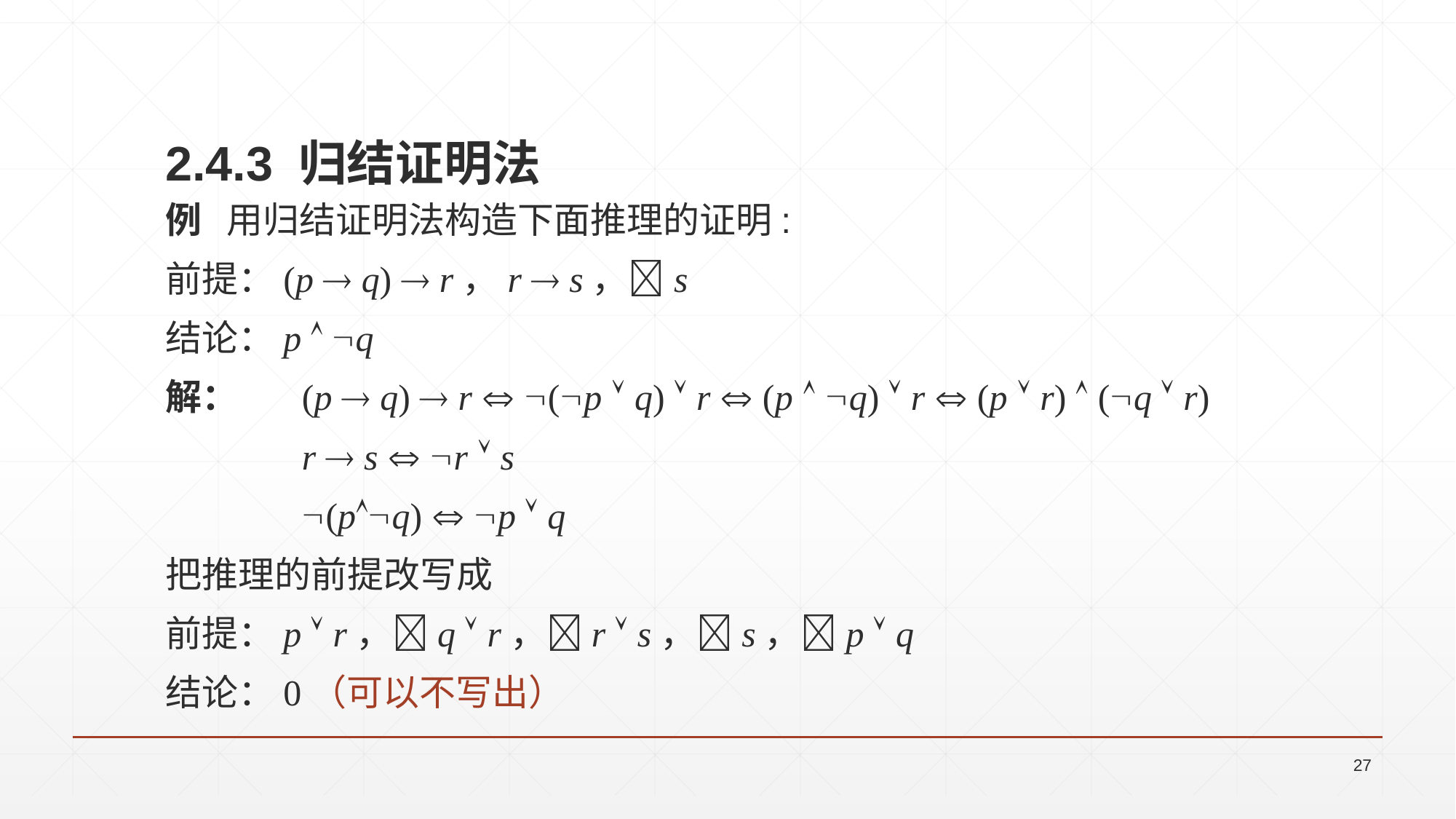

2.4.3 归结证明法
例   用归结证明法构造下面推理的证明:
前提：(p → q) → r，r → s，¬s
结论：p ∧ ¬q
解：	(p → q) → r ⇔ ¬(¬p ∨ q) ∨ r ⇔ (p ∧ ¬q) ∨ r ⇔ (p ∨ r) ∧ (¬q ∨ r)
		r → s ⇔ ¬r ∨ s
		¬(p∧¬q) ⇔ ¬p ∨ q
把推理的前提改写成
前提：p ∨ r，¬q ∨ r，¬r ∨ s，¬s，¬p ∨ q
结论：0（可以不写出）
27